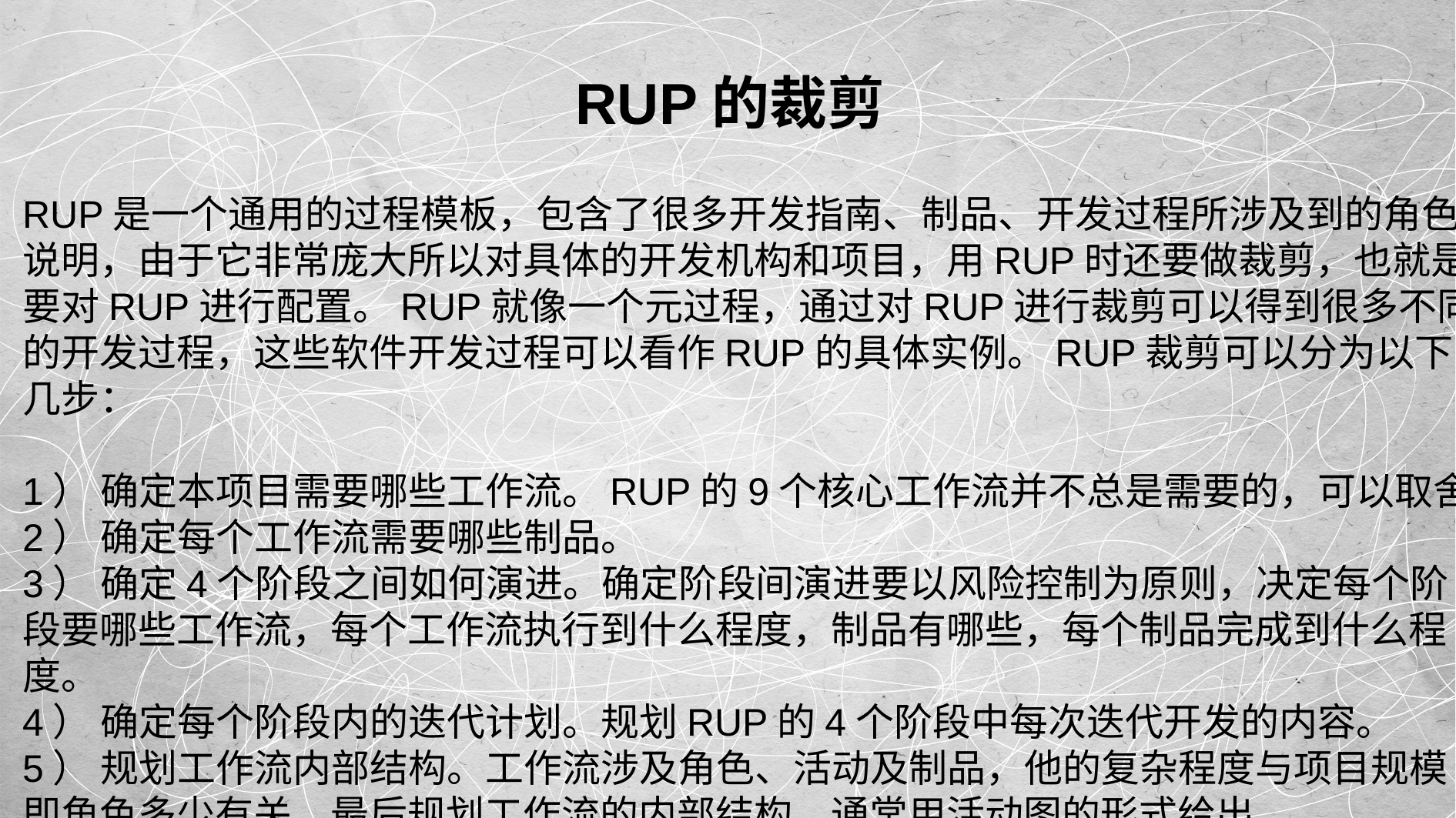

RUP的裁剪
RUP是一个通用的过程模板，包含了很多开发指南、制品、开发过程所涉及到的角色说明，由于它非常庞大所以对具体的开发机构和项目，用RUP时还要做裁剪，也就是要对RUP进行配置。RUP就像一个元过程，通过对RUP进行裁剪可以得到很多不同的开发过程，这些软件开发过程可以看作RUP的具体实例。RUP裁剪可以分为以下几步：

1） 确定本项目需要哪些工作流。RUP的9个核心工作流并不总是需要的，可以取舍。
2） 确定每个工作流需要哪些制品。
3） 确定4个阶段之间如何演进。确定阶段间演进要以风险控制为原则，决定每个阶段要哪些工作流，每个工作流执行到什么程度，制品有哪些，每个制品完成到什么程度。
4） 确定每个阶段内的迭代计划。规划RUP的4个阶段中每次迭代开发的内容。
5） 规划工作流内部结构。工作流涉及角色、活动及制品，他的复杂程度与项目规模即角色多少有关。最后规划工作流的内部结构，通常用活动图的形式给出。